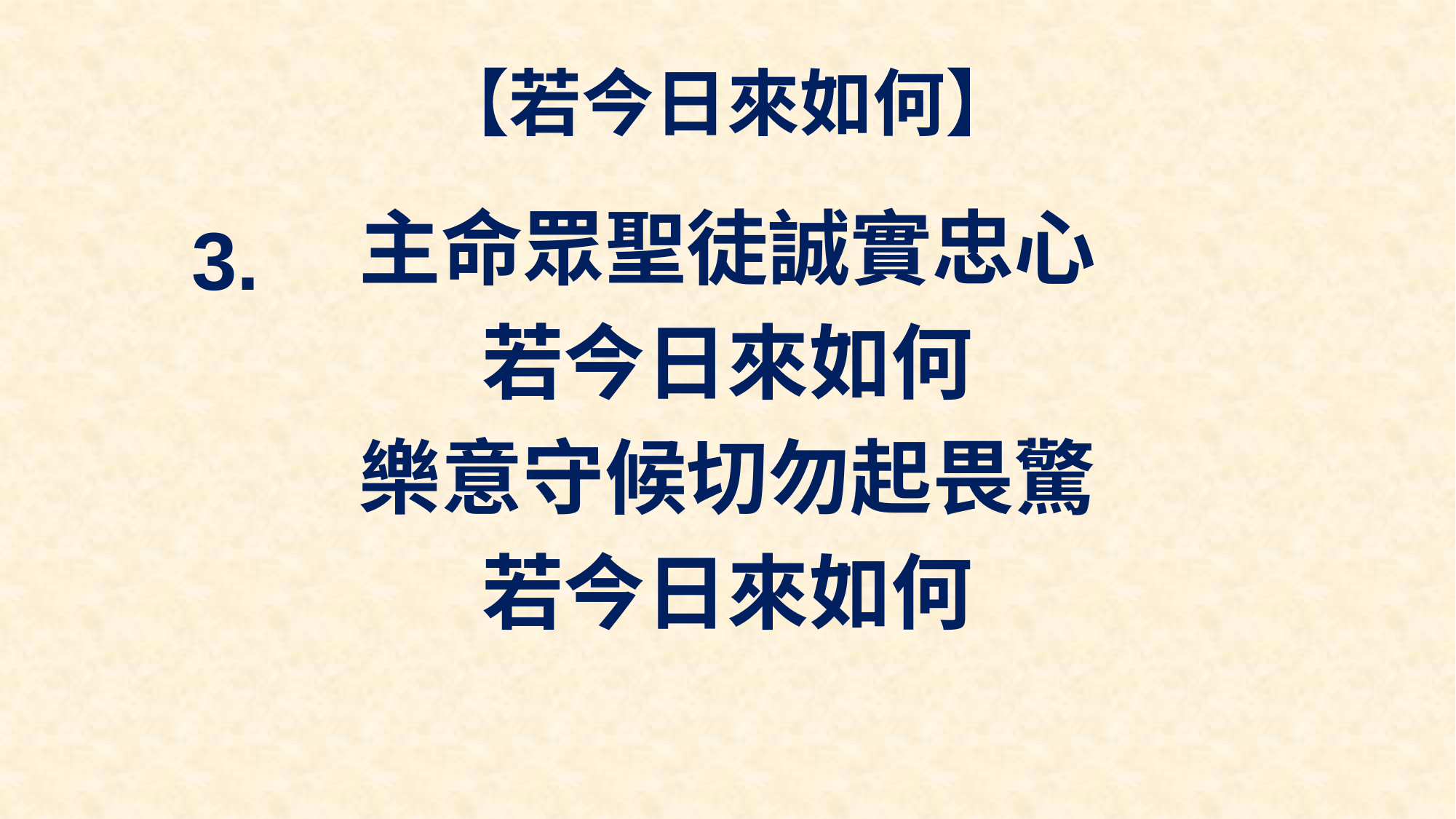

# 【若今日來如何】
主命眾聖徒誠實忠心
若今日來如何
樂意守候切勿起畏驚
若今日來如何
3.